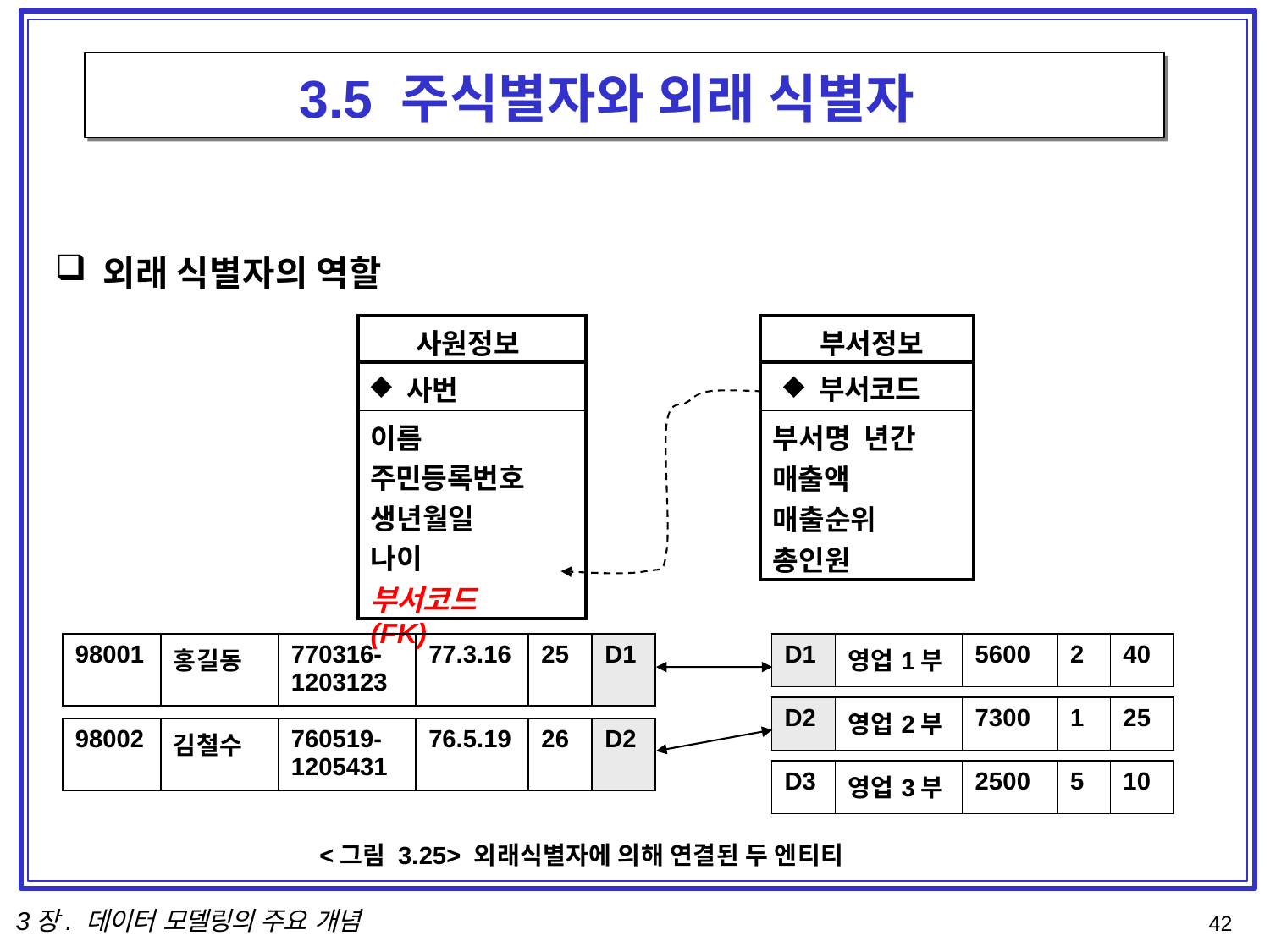

# 3.5 주식별자와 외래 식별자
외래 식별자의 역할
| 사원정보 |
| --- |
| 사번 |
| 이름 주민등록번호 생년월일 나이 부서코드(FK) |
| 부서정보 |
| --- |
| 부서코드 |
| 부서명 년간 매출액 매출순위 총인원 |

| 98001 | 홍길동 | 770316- 1203123 | 77.3.16 | 25 | D1 |
| --- | --- | --- | --- | --- | --- |
| D1 | 영업1부 | 5600 | 2 | 40 |
| --- | --- | --- | --- | --- |

| D2 | 영업2부 | 7300 | 1 | 25 |
| --- | --- | --- | --- | --- |
| 98002 | 김철수 | 760519- 1205431 | 76.5.19 | 26 | D2 |
| --- | --- | --- | --- | --- | --- |
| D3 | 영업3부 | 2500 | 5 | 10 |
| --- | --- | --- | --- | --- |
<그림 3.25> 외래식별자에 의해 연결된 두 엔티티
3장. 데이터 모델링의 주요 개념
42